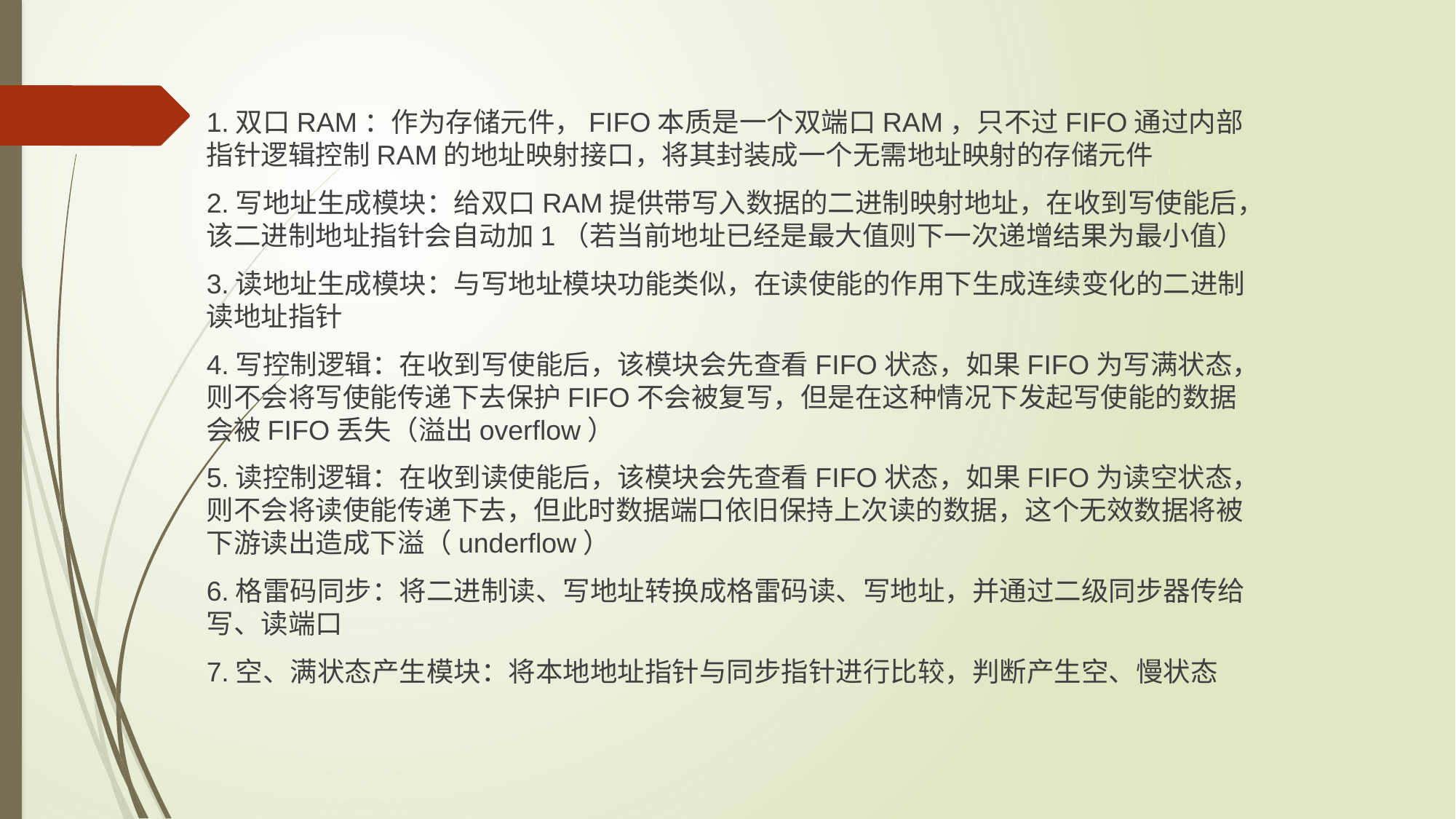

1.双口RAM：作为存储元件，FIFO本质是一个双端口RAM，只不过FIFO通过内部指针逻辑控制RAM的地址映射接口，将其封装成一个无需地址映射的存储元件
2.写地址生成模块：给双口RAM提供带写入数据的二进制映射地址，在收到写使能后，该二进制地址指针会自动加1（若当前地址已经是最大值则下一次递增结果为最小值）
3.读地址生成模块：与写地址模块功能类似，在读使能的作用下生成连续变化的二进制读地址指针
4.写控制逻辑：在收到写使能后，该模块会先查看FIFO状态，如果FIFO为写满状态，则不会将写使能传递下去保护FIFO不会被复写，但是在这种情况下发起写使能的数据会被FIFO丢失（溢出overflow）
5.读控制逻辑：在收到读使能后，该模块会先查看FIFO状态，如果FIFO为读空状态，则不会将读使能传递下去，但此时数据端口依旧保持上次读的数据，这个无效数据将被下游读出造成下溢（underflow）
6.格雷码同步：将二进制读、写地址转换成格雷码读、写地址，并通过二级同步器传给写、读端口
7.空、满状态产生模块：将本地地址指针与同步指针进行比较，判断产生空、慢状态